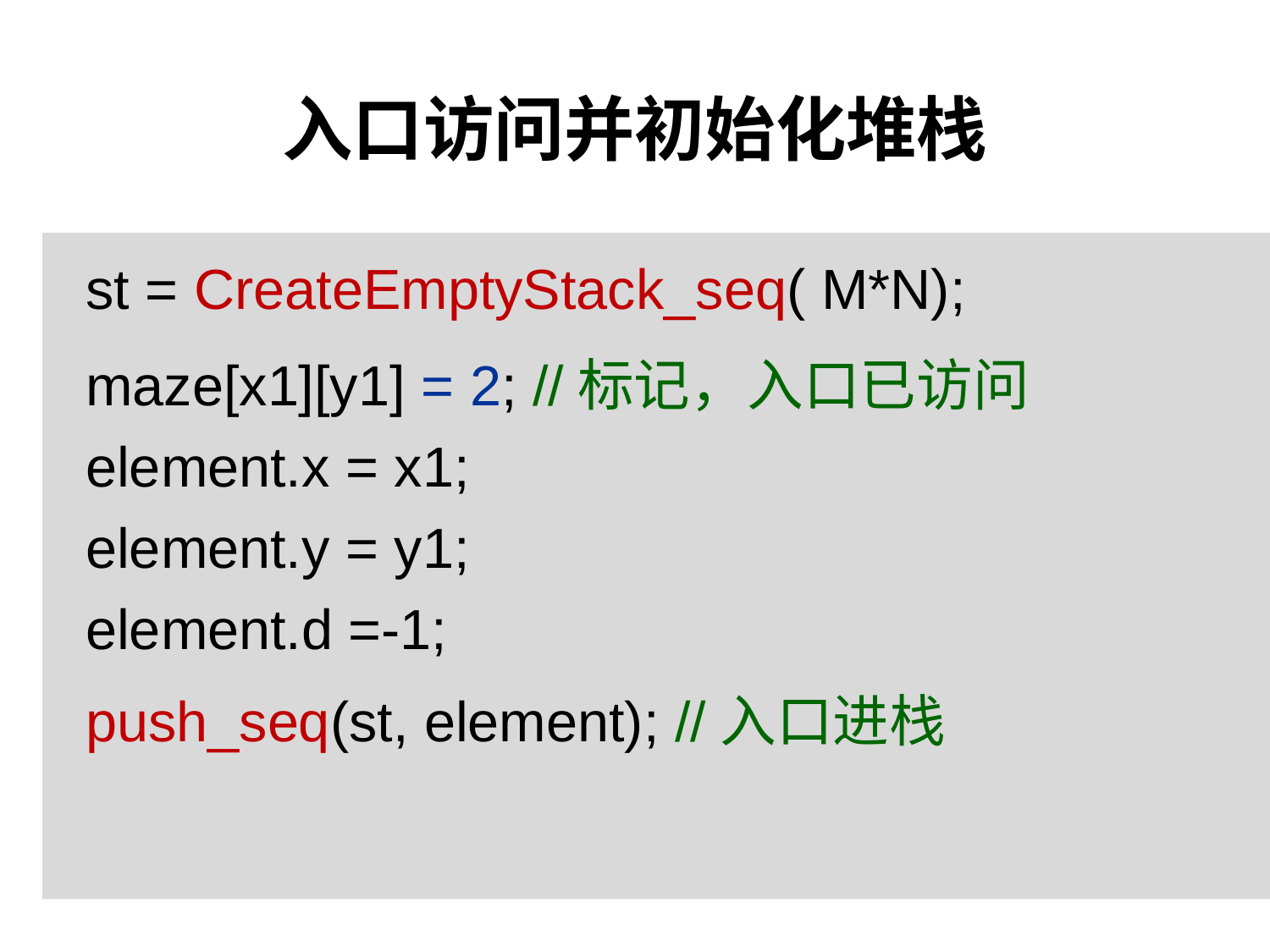

# 入口访问并初始化堆栈
 st = CreateEmptyStack_seq( M*N);
 maze[x1][y1] = 2; //标记，入口已访问
 element.x = x1;
 element.y = y1;
 element.d =-1;
 push_seq(st, element); //入口进栈